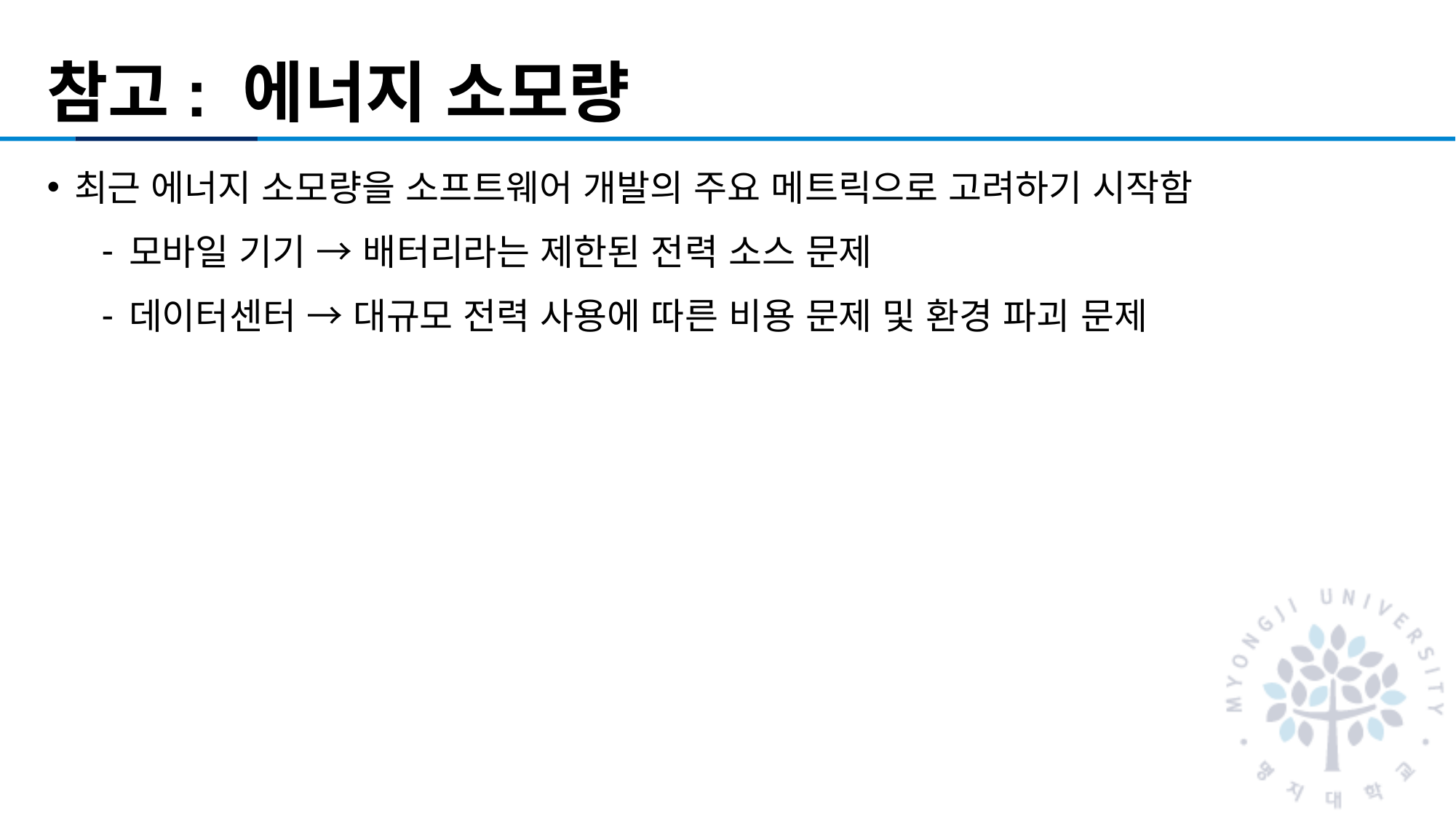

# 참고: 에너지 소모량
최근 에너지 소모량을 소프트웨어 개발의 주요 메트릭으로 고려하기 시작함
모바일 기기 → 배터리라는 제한된 전력 소스 문제
데이터센터 → 대규모 전력 사용에 따른 비용 문제 및 환경 파괴 문제